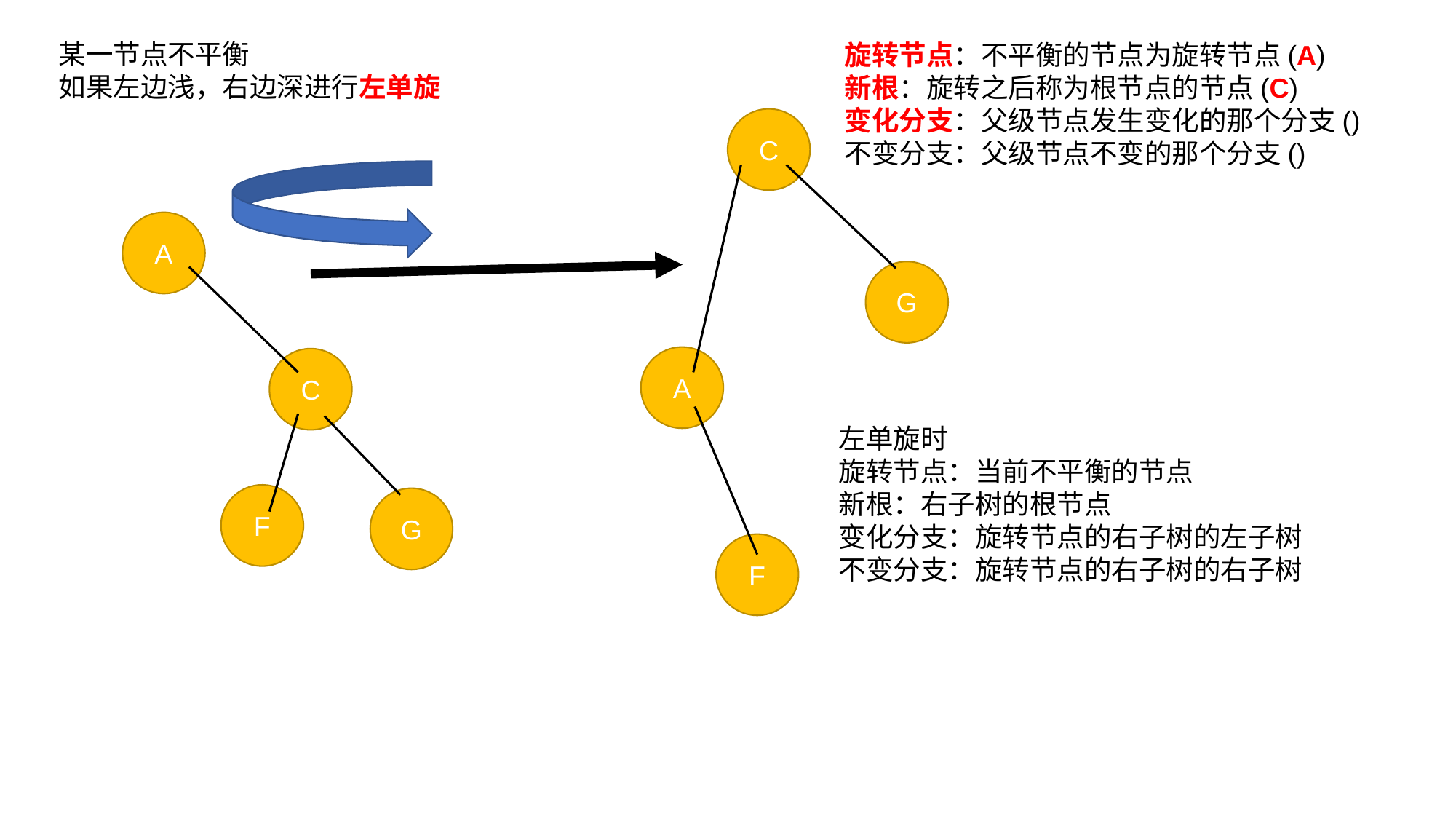

某一节点不平衡
如果左边浅，右边深进行左单旋
旋转节点：不平衡的节点为旋转节点(A)
新根：旋转之后称为根节点的节点(C)
变化分支：父级节点发生变化的那个分支()
不变分支：父级节点不变的那个分支()
C

A
G
A
C
左单旋时
旋转节点：当前不平衡的节点
新根：右子树的根节点
变化分支：旋转节点的右子树的左子树
不变分支：旋转节点的右子树的右子树
F
G
F